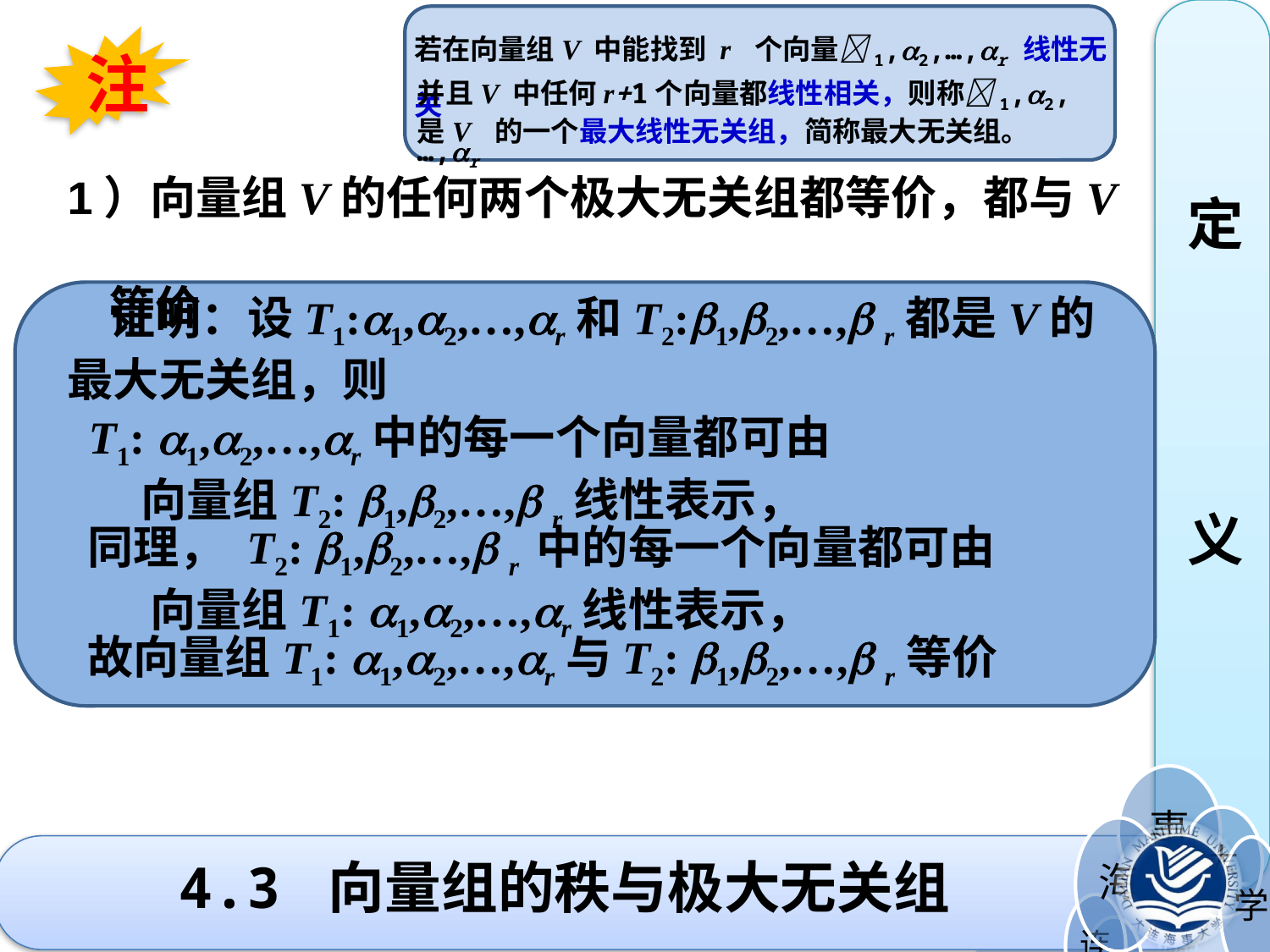

若在向量组V 中能找到 r 个向量α1,α2,…,αr 线性无关
并且V 中任何r+1个向量都线性相关，则称α1,α2,…,αr
是V 的一个最大线性无关组，简称最大无关组。

定

义
注
1）向量组V的任何两个极大无关组都等价，都与V
   等价

   证明：设T1:α1,α2,…,αr和T2:β1,β2,…,β r都是V的最大无关组，则
T1: α1,α2,…,αr中的每一个向量都可由
    向量组T2: β1,β2,…,β r线性表示，
同理， T2: β1,β2,…,β r 中的每一个向量都可由
     向量组T1: α1,α2,…,αr线性表示，
故向量组T1: α1,α2,…,αr与T2: β1,β2,…,β r等价
# 4.3 向量组的秩与极大无关组